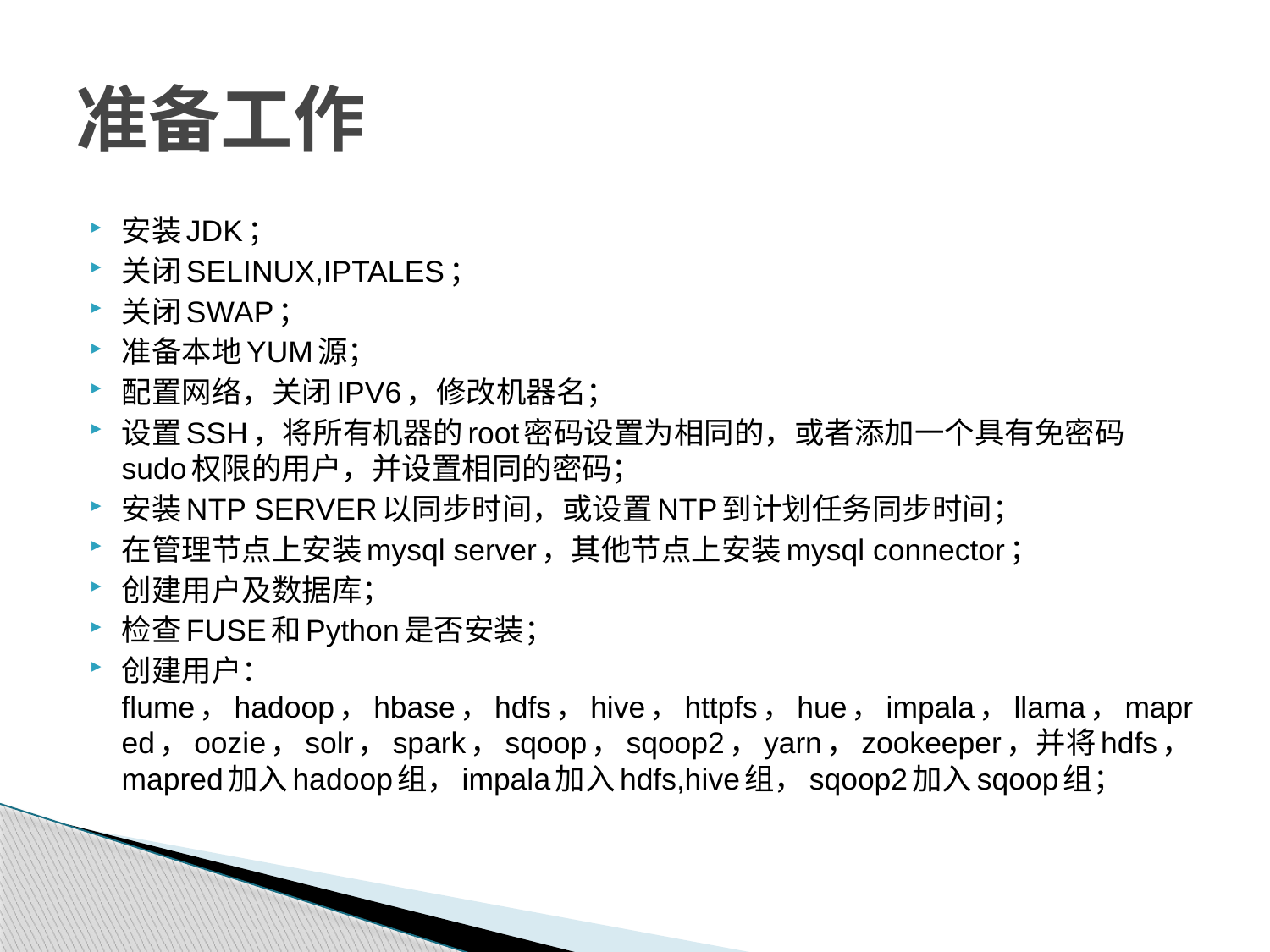

# 准备工作
安装JDK；
关闭SELINUX,IPTALES；
关闭SWAP；
准备本地YUM源；
配置网络，关闭IPV6，修改机器名；
设置SSH，将所有机器的root密码设置为相同的，或者添加一个具有免密码sudo权限的用户，并设置相同的密码；
安装NTP SERVER以同步时间，或设置NTP到计划任务同步时间；
在管理节点上安装mysql server，其他节点上安装mysql connector；
创建用户及数据库；
检查FUSE和Python是否安装；
创建用户：flume，hadoop，hbase，hdfs，hive，httpfs，hue，impala，llama，mapred，oozie，solr，spark，sqoop，sqoop2，yarn，zookeeper，并将hdfs，mapred加入hadoop组，impala加入hdfs,hive组，sqoop2加入sqoop组；